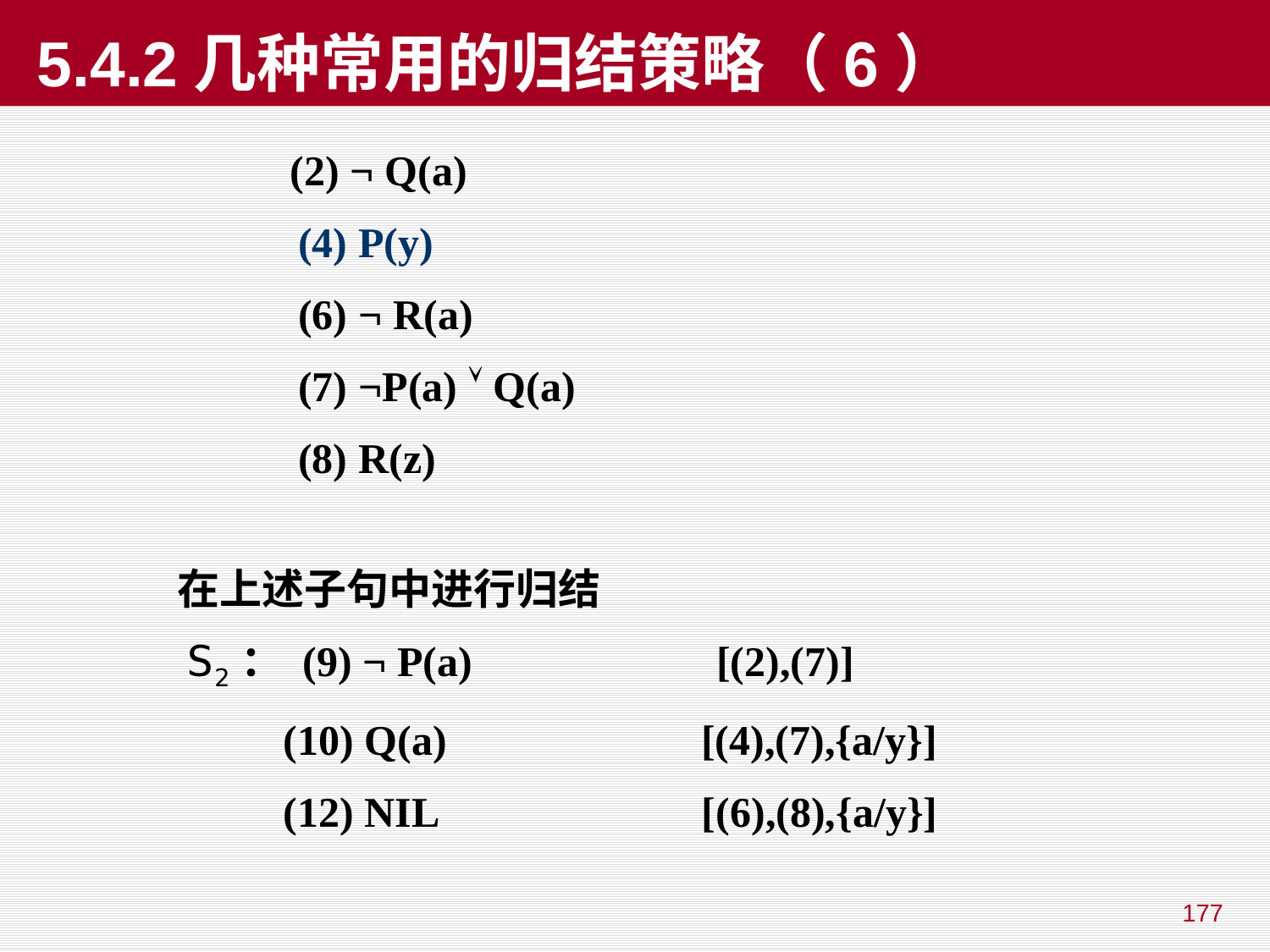

# 5.4.2几种常用的归结策略（6）
           (2) ¬ Q(a)
          (4) P(y)
          (6) ¬ R(a)
          (7) ¬P(a) ∨ Q(a)
          (8) R(z)
在上述子句中进行归结
 S2： (9) ¬ P(a)                       [(2),(7)]
          (10) Q(a)                        [(4),(7),{a/y}]
          (12) NIL                         [(6),(8),{a/y}]
177